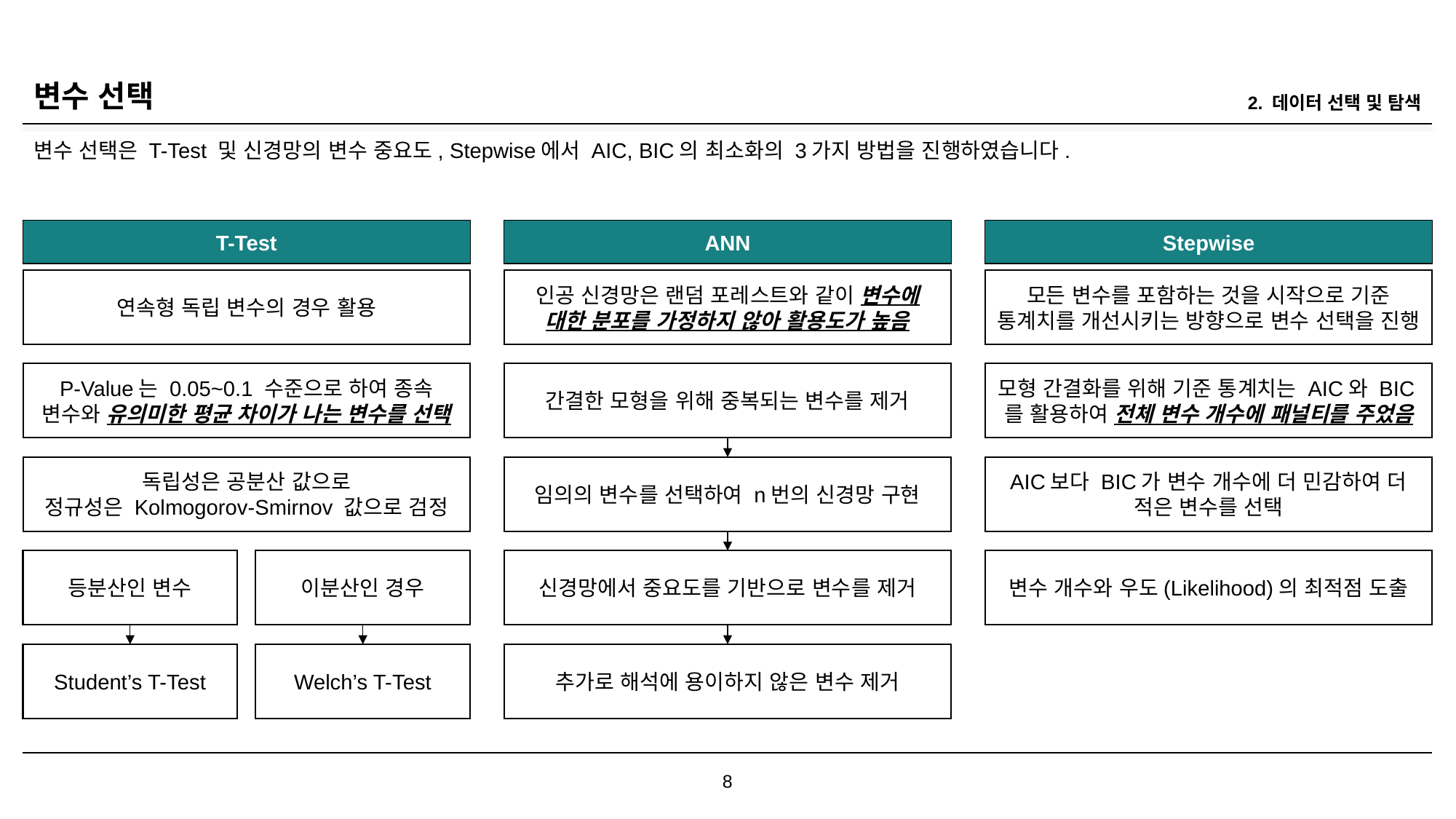

변수 선택
2. 데이터 선택 및 탐색
변수 선택은 T-Test 및 신경망의 변수 중요도, Stepwise에서 AIC, BIC의 최소화의 3가지 방법을 진행하였습니다.
T-Test
ANN
Stepwise
연속형 독립 변수의 경우 활용
인공 신경망은 랜덤 포레스트와 같이 변수에 대한 분포를 가정하지 않아 활용도가 높음
모든 변수를 포함하는 것을 시작으로 기준 통계치를 개선시키는 방향으로 변수 선택을 진행
P-Value는 0.05~0.1 수준으로 하여 종속 변수와 유의미한 평균 차이가 나는 변수를 선택
간결한 모형을 위해 중복되는 변수를 제거
모형 간결화를 위해 기준 통계치는 AIC와 BIC를 활용하여 전체 변수 개수에 패널티를 주었음
독립성은 공분산 값으로
정규성은 Kolmogorov-Smirnov 값으로 검정
임의의 변수를 선택하여 n번의 신경망 구현
AIC보다 BIC가 변수 개수에 더 민감하여 더 적은 변수를 선택
등분산인 변수
이분산인 경우
신경망에서 중요도를 기반으로 변수를 제거
변수 개수와 우도(Likelihood)의 최적점 도출
Student’s T-Test
Welch’s T-Test
추가로 해석에 용이하지 않은 변수 제거
8